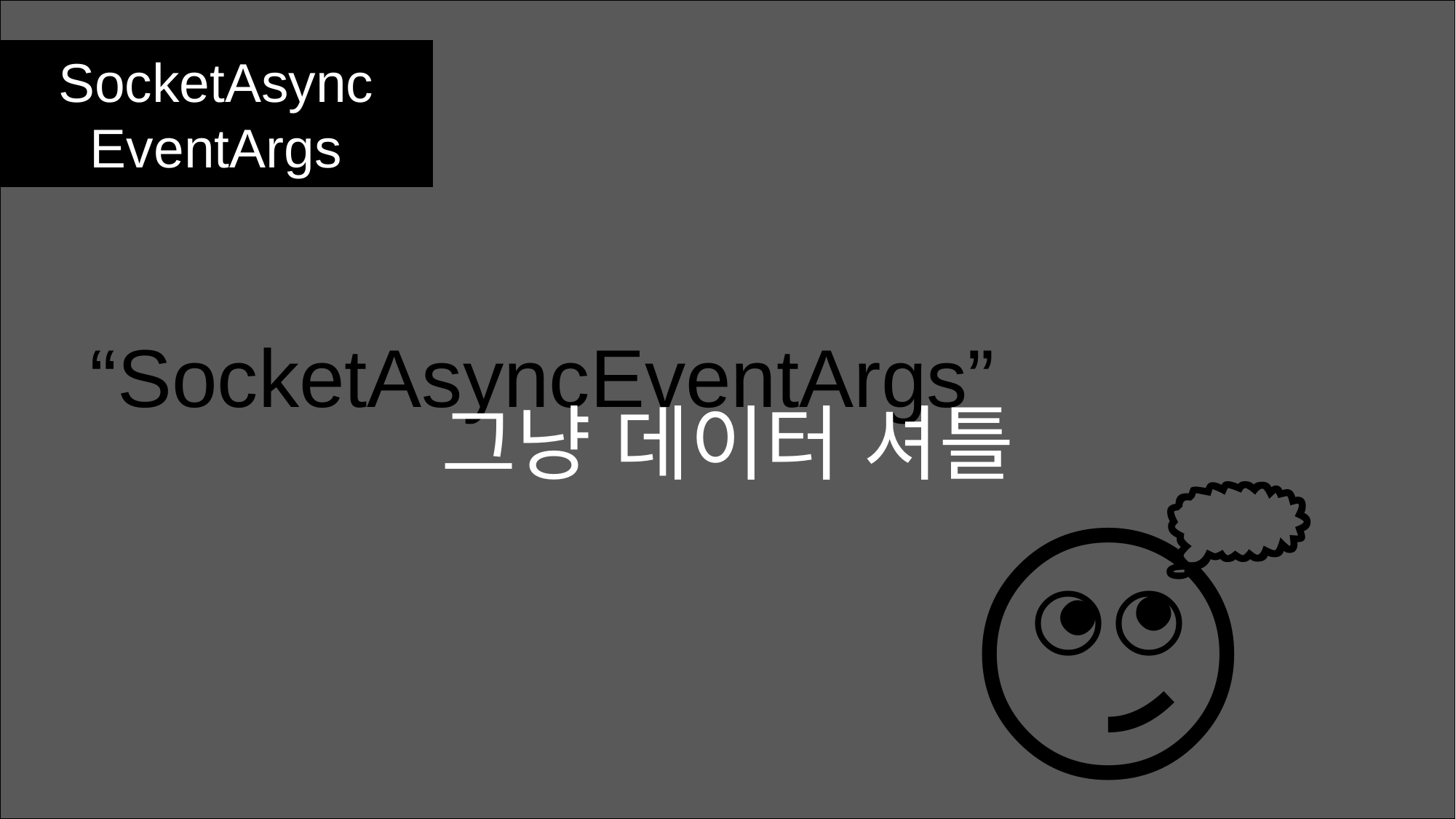

SocketAsync
EventArgs
“SocketAsyncEventArgs”
그냥 데이터 셔틀
🤔